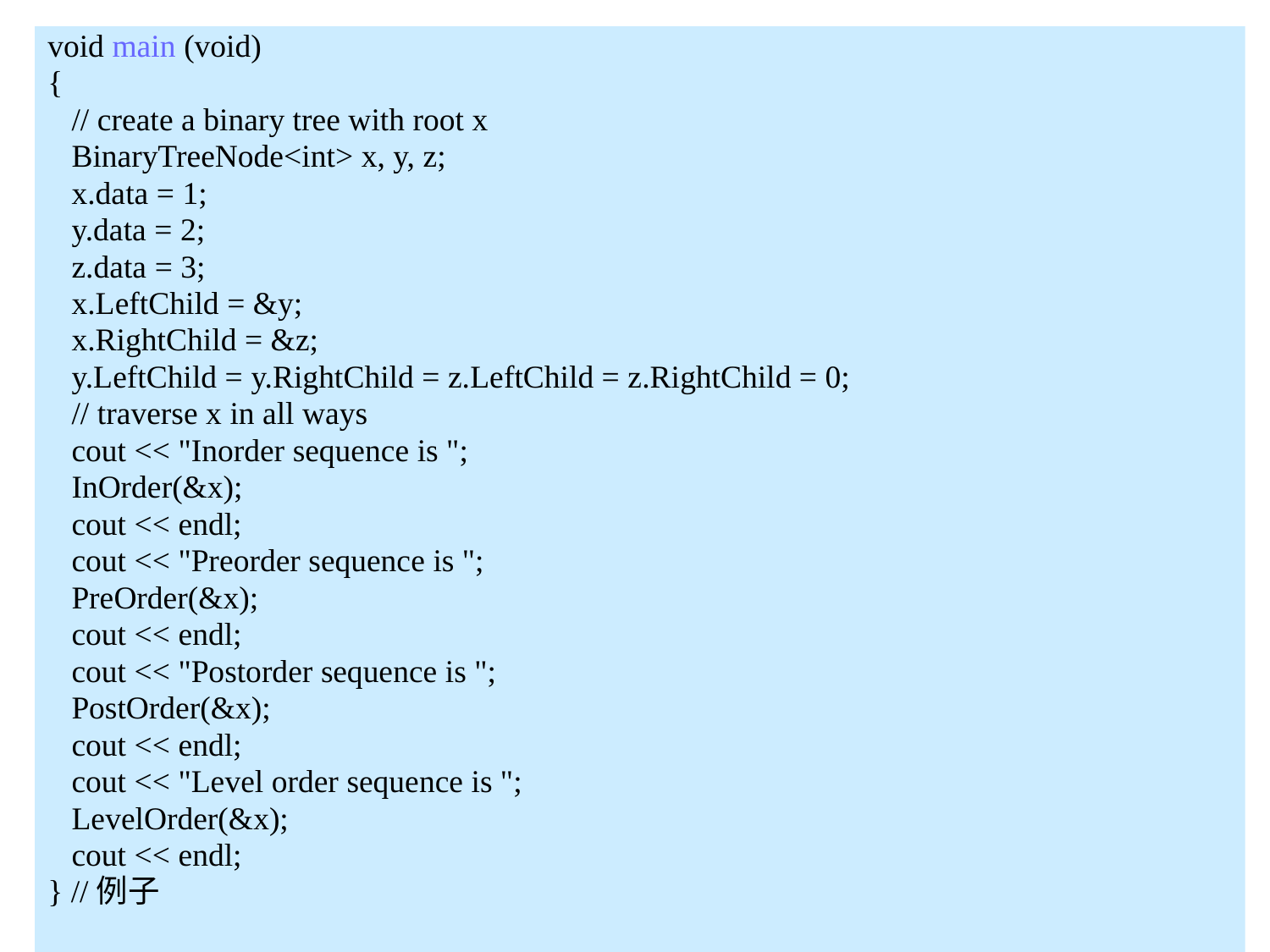

8.6 Binary Trees Traversal
void main (void)
{
   // create a binary tree with root x
   BinaryTreeNode<int> x, y, z;
   x.data = 1;
   y.data = 2;
   z.data = 3;
   x.LeftChild = &y;
   x.RightChild = &z;
   y.LeftChild = y.RightChild = z.LeftChild = z.RightChild = 0;
   // traverse x in all ways
   cout << "Inorder sequence is ";
   InOrder(&x);
   cout << endl;
   cout << "Preorder sequence is ";
   PreOrder(&x);
   cout << endl;
   cout << "Postorder sequence is ";
   PostOrder(&x);
   cout << endl;
   cout << "Level order sequence is ";
   LevelOrder(&x);
   cout << endl;
} //例子
37